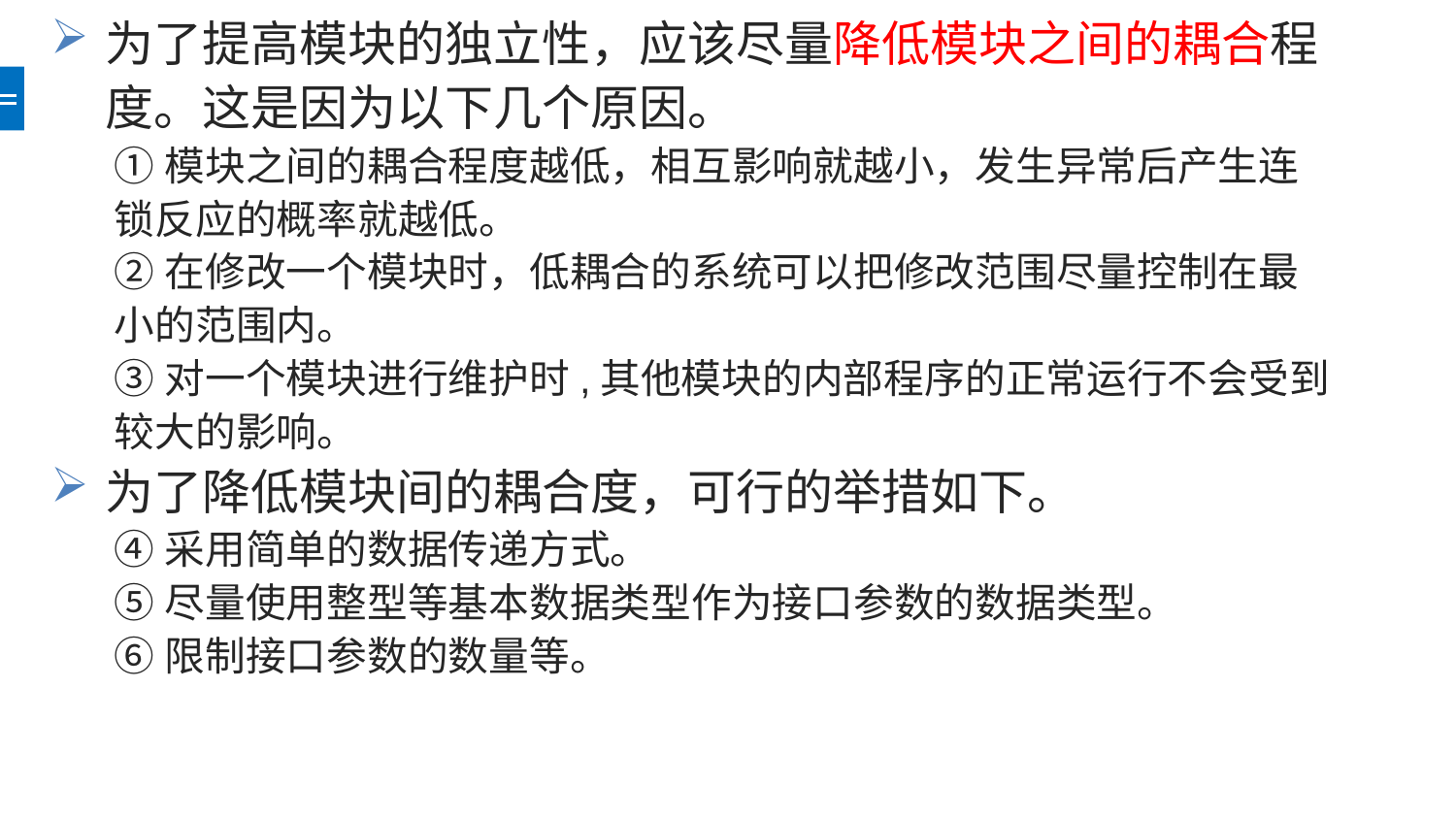

为了提高模块的独立性，应该尽量降低模块之间的耦合程度。这是因为以下几个原因。
①模块之间的耦合程度越低，相互影响就越小，发生异常后产生连锁反应的概率就越低。
②在修改一个模块时，低耦合的系统可以把修改范围尽量控制在最小的范围内。
③对一个模块进行维护时,其他模块的内部程序的正常运行不会受到较大的影响。
为了降低模块间的耦合度，可行的举措如下。
④采用简单的数据传递方式。
⑤尽量使用整型等基本数据类型作为接口参数的数据类型。
⑥限制接口参数的数量等。